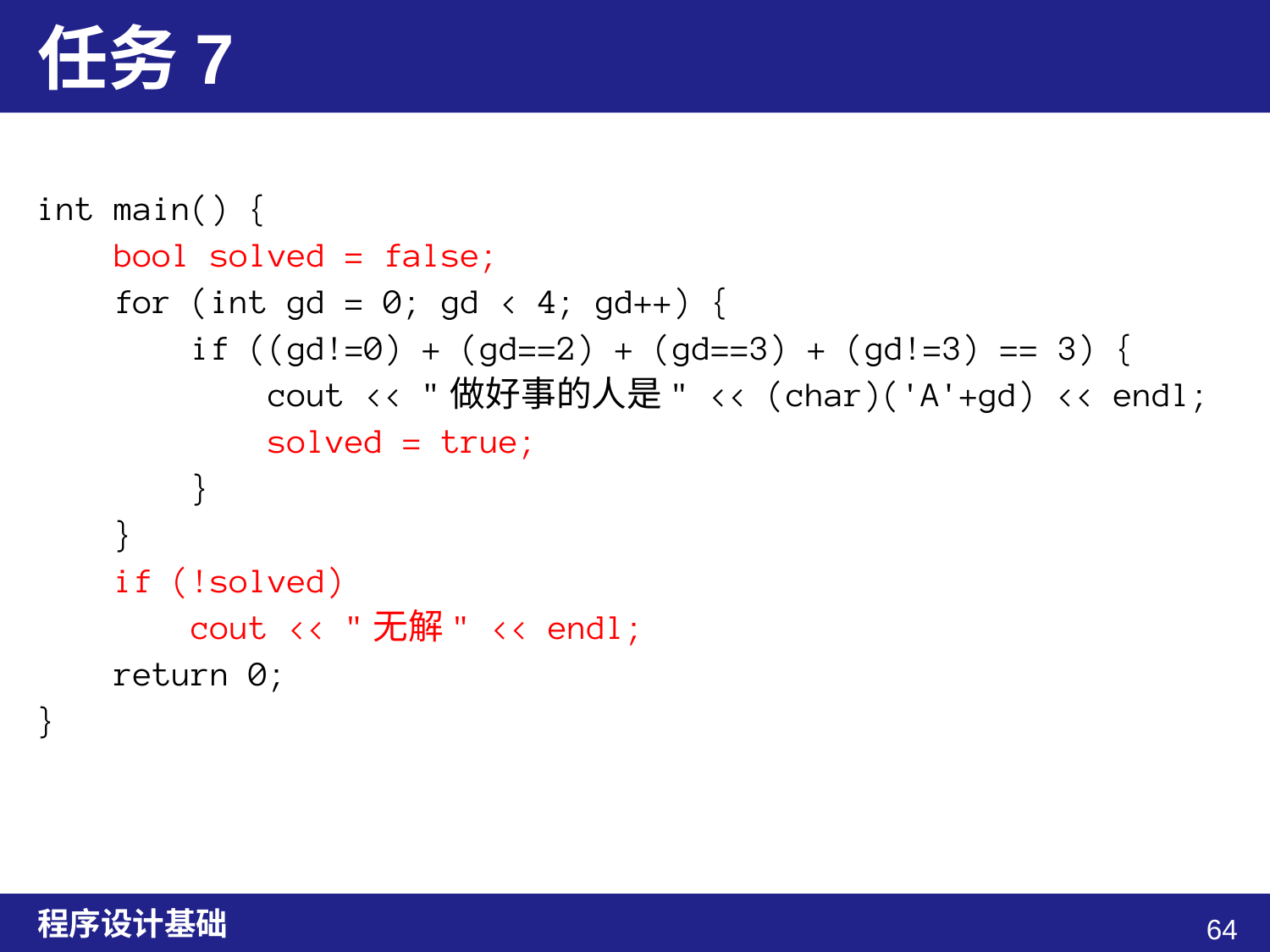

# 任务7

int main() {
    bool solved = false;
    for (int gd = 0; gd < 4; gd++) {
        if ((gd!=0) + (gd==2) + (gd==3) + (gd!=3) == 3) {
            cout << "做好事的人是" << (char)('A'+gd) << endl;
            solved = true;
        }
    }
    if (!solved)
        cout << "无解" << endl;
    return 0;
}